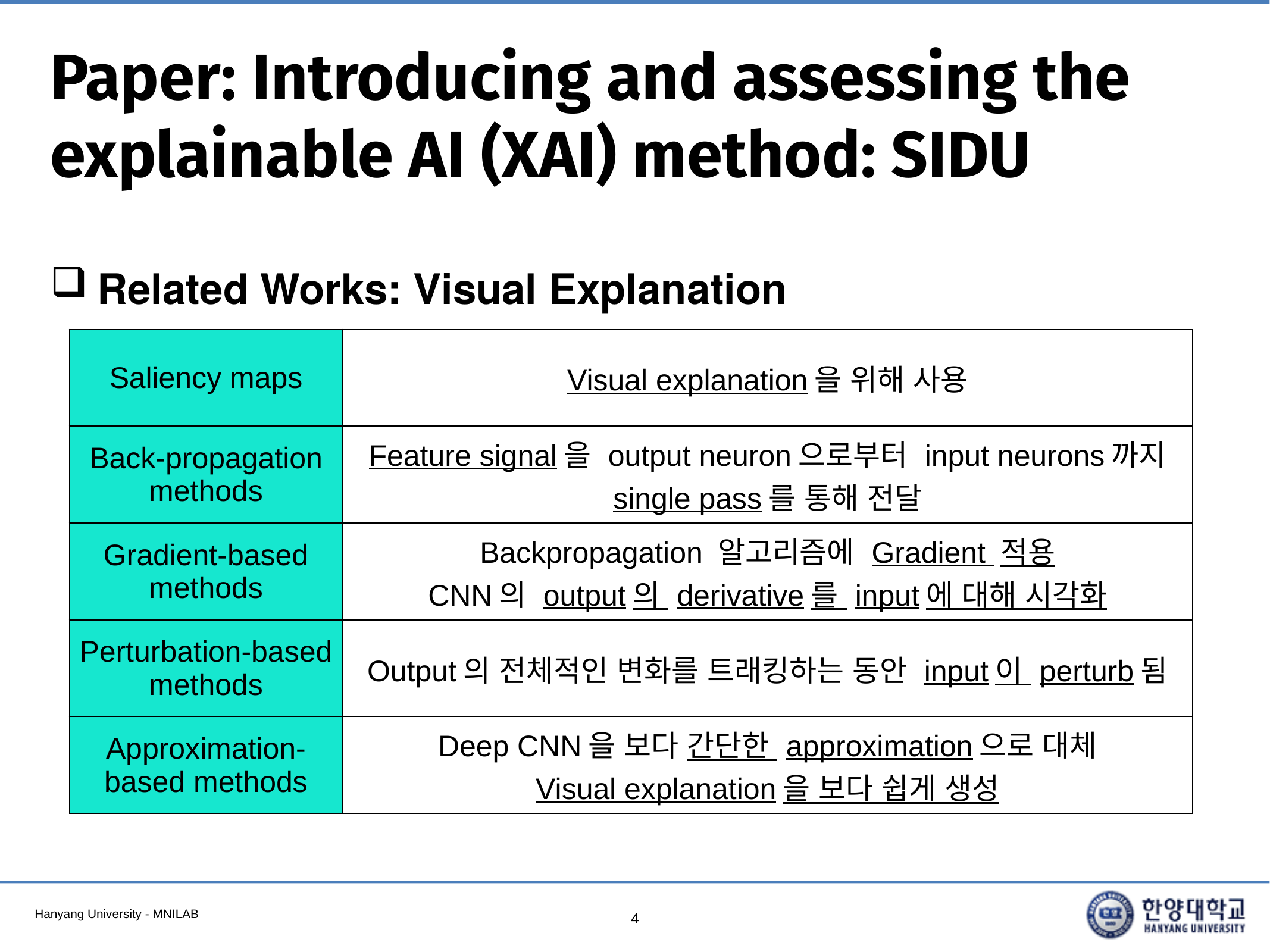

# Paper: Introducing and assessing the explainable AI (XAI) method: SIDU
Related Works: Visual Explanation
| Saliency maps | Visual explanation을 위해 사용 |
| --- | --- |
| Back-propagation methods | Feature signal을 output neuron으로부터 input neurons까지 single pass를 통해 전달 |
| Gradient-based methods | Backpropagation 알고리즘에 Gradient 적용 CNN의 output의 derivative를 input에 대해 시각화 |
| Perturbation-based methods | Output의 전체적인 변화를 트래킹하는 동안 input이 perturb됨 |
| Approximation-based methods | Deep CNN을 보다 간단한 approximation으로 대체 Visual explanation을 보다 쉽게 생성 |
4